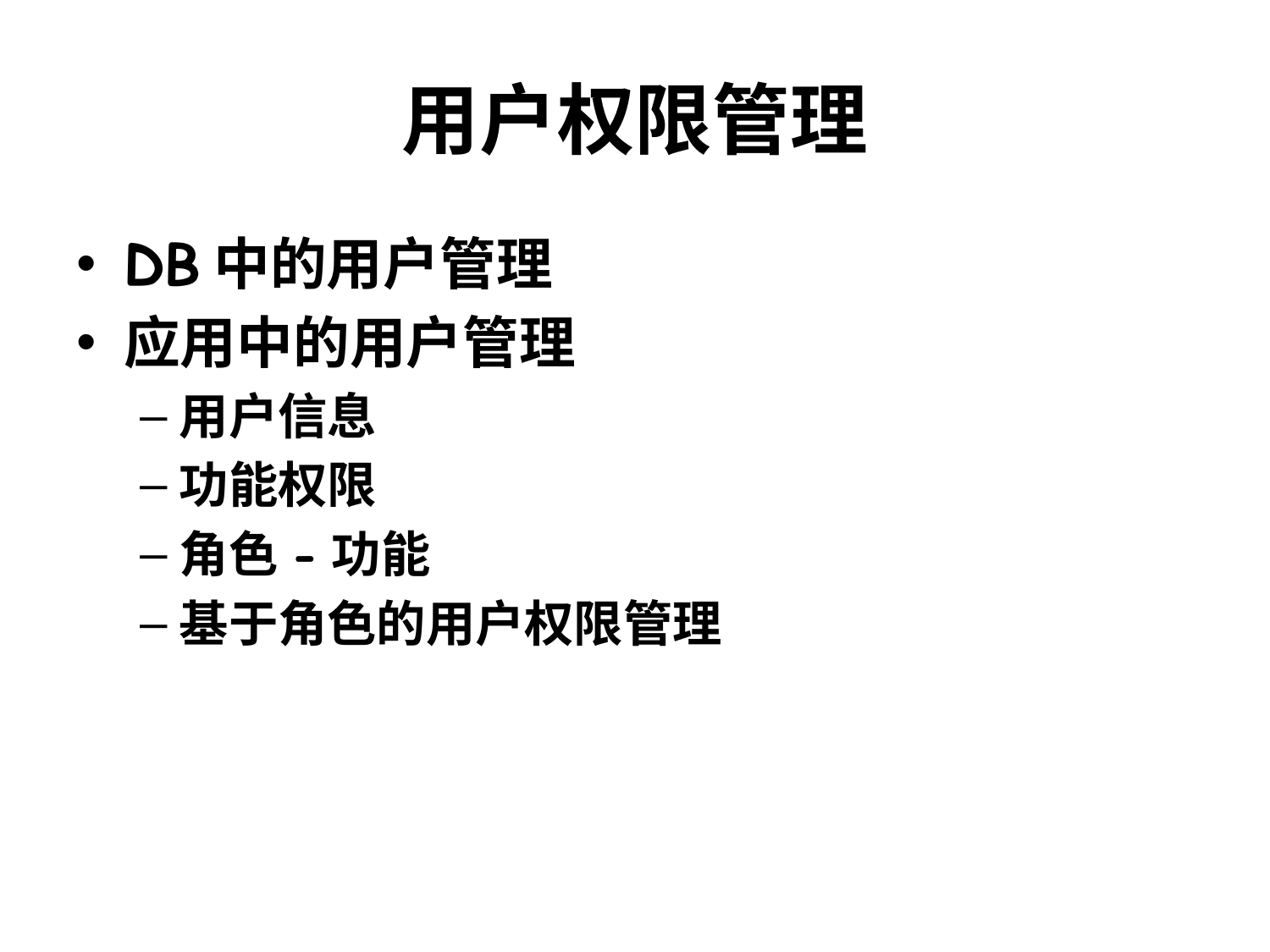

# 用户权限管理
DB中的用户管理
应用中的用户管理
用户信息
功能权限
角色-功能
基于角色的用户权限管理